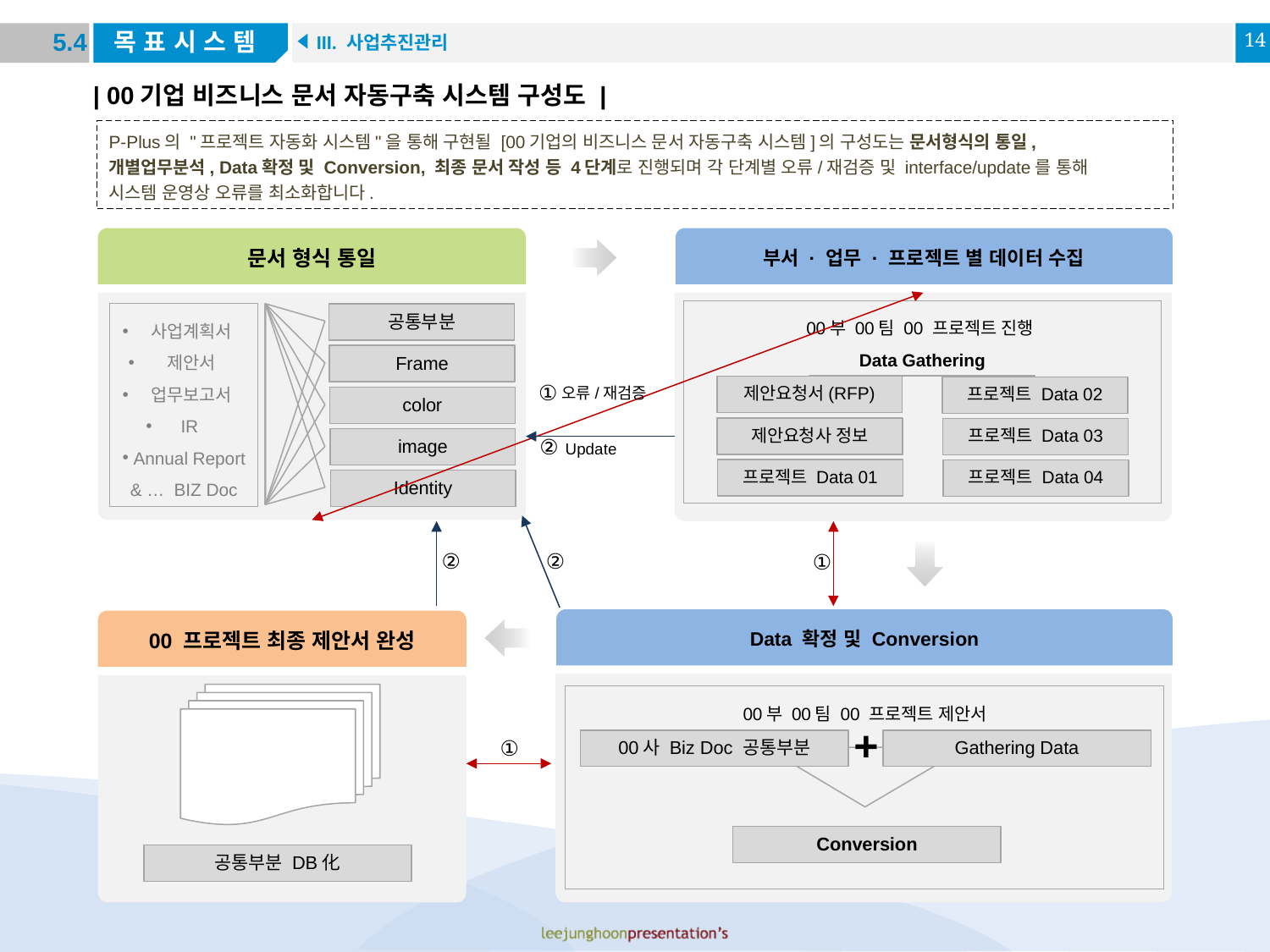

문서 형식 통일
부서 · 업무 · 프로젝트 별 데이터 수집

00부 00팀 00 프로젝트 진행
Data Gathering

 사업계획서
 제안서
 업무보고서
 IR
 Annual Report
& …  BIZ Doc
공통부분
Frame
①

제안요청서(RFP)
오류/재검증
프로젝트 Data 02
color
제안요청사 정보
프로젝트 Data 03
②
image
Update
프로젝트 Data 01
프로젝트 Data 04
Identity
②
②

①
Data 확정 및 Conversion
00 프로젝트 최종 제안서 완성

00부 00팀 00 프로젝트 제안서

+
①
00사 Biz Doc 공통부분
Gathering Data

Conversion
공통부분 DB化